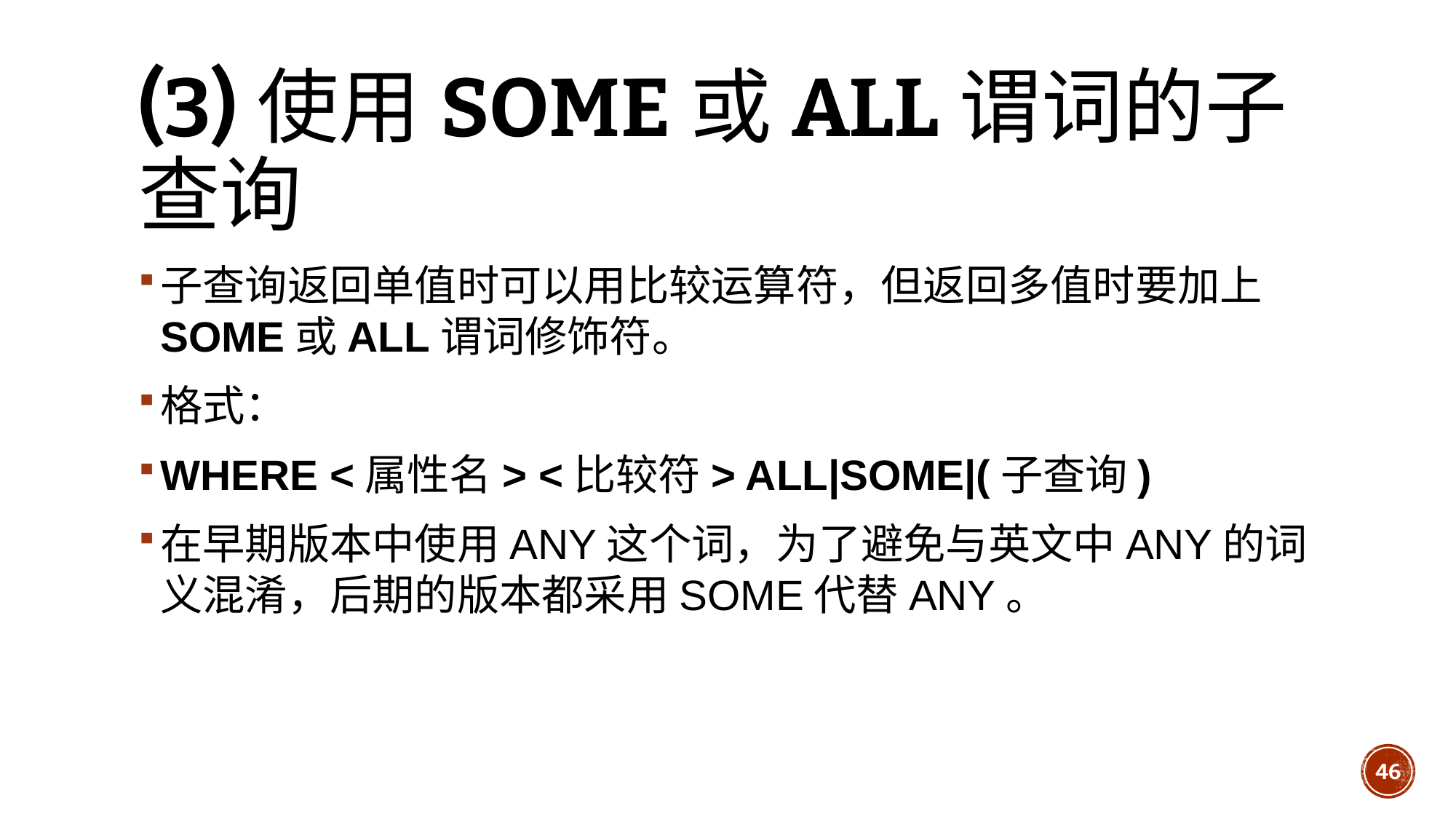

# (3)使用SOME或ALL谓词的子查询
子查询返回单值时可以用比较运算符，但返回多值时要加上SOME或ALL谓词修饰符。
格式：
WHERE <属性名> <比较符> ALL|SOME|(子查询)
在早期版本中使用ANY这个词，为了避免与英文中ANY的词义混淆，后期的版本都采用SOME代替ANY。

46